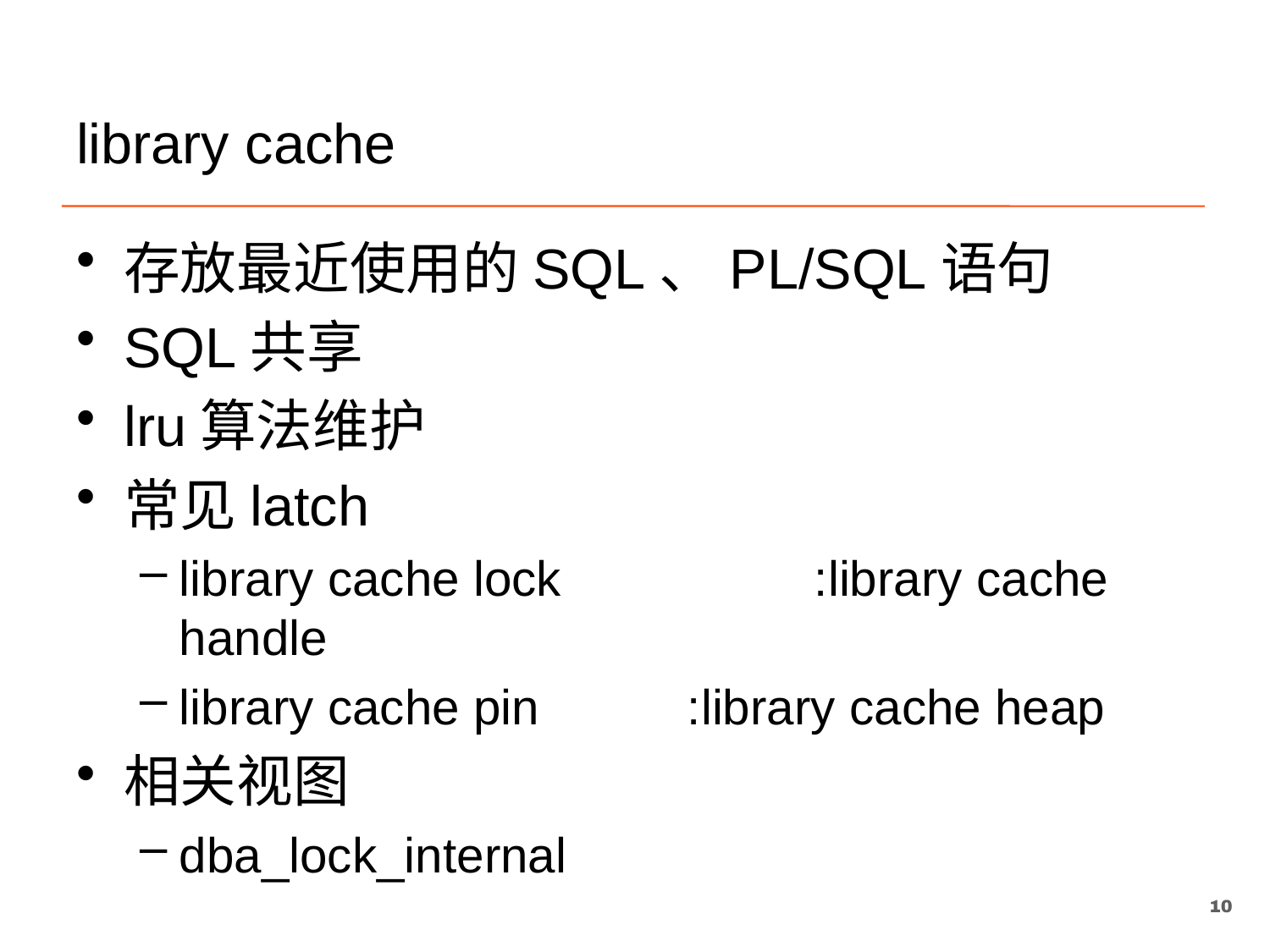

# library cache
存放最近使用的SQL、PL/SQL语句
SQL共享
lru算法维护
常见latch
library cache lock		:library cache handle
library cache pin		:library cache heap
相关视图
dba_lock_internal
10